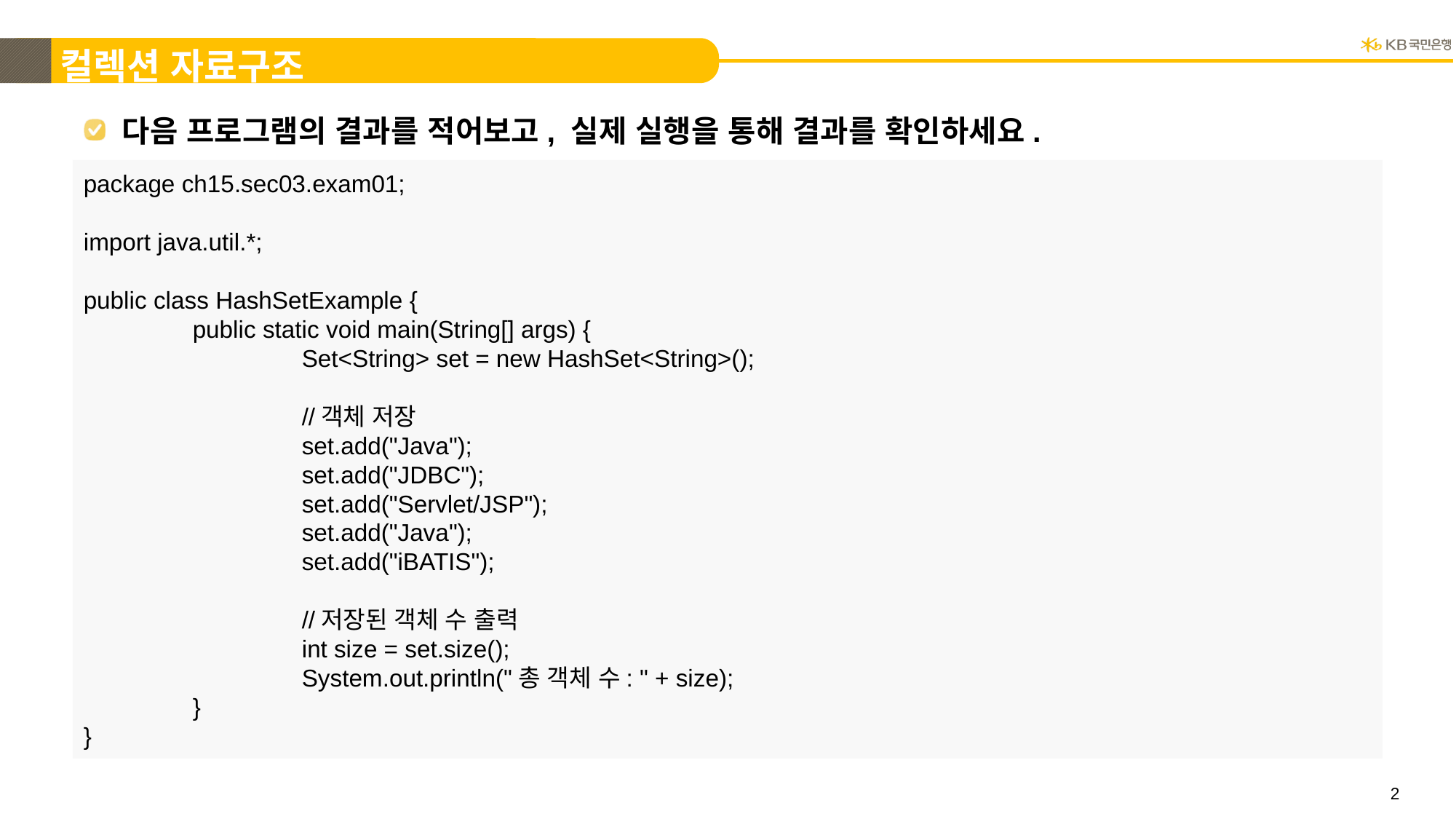

컬렉션 자료구조
# 다음 프로그램의 결과를 적어보고, 실제 실행을 통해 결과를 확인하세요.
package ch15.sec03.exam01;

import java.util.*;

public class HashSetExample {
	public static void main(String[] args) {
		Set<String> set = new HashSet<String>();

		//객체 저장
		set.add("Java");
		set.add("JDBC");
		set.add("Servlet/JSP");
		set.add("Java");
		set.add("iBATIS");

		//저장된 객체 수 출력
		int size = set.size();
		System.out.println("총 객체 수: " + size);
	}
}